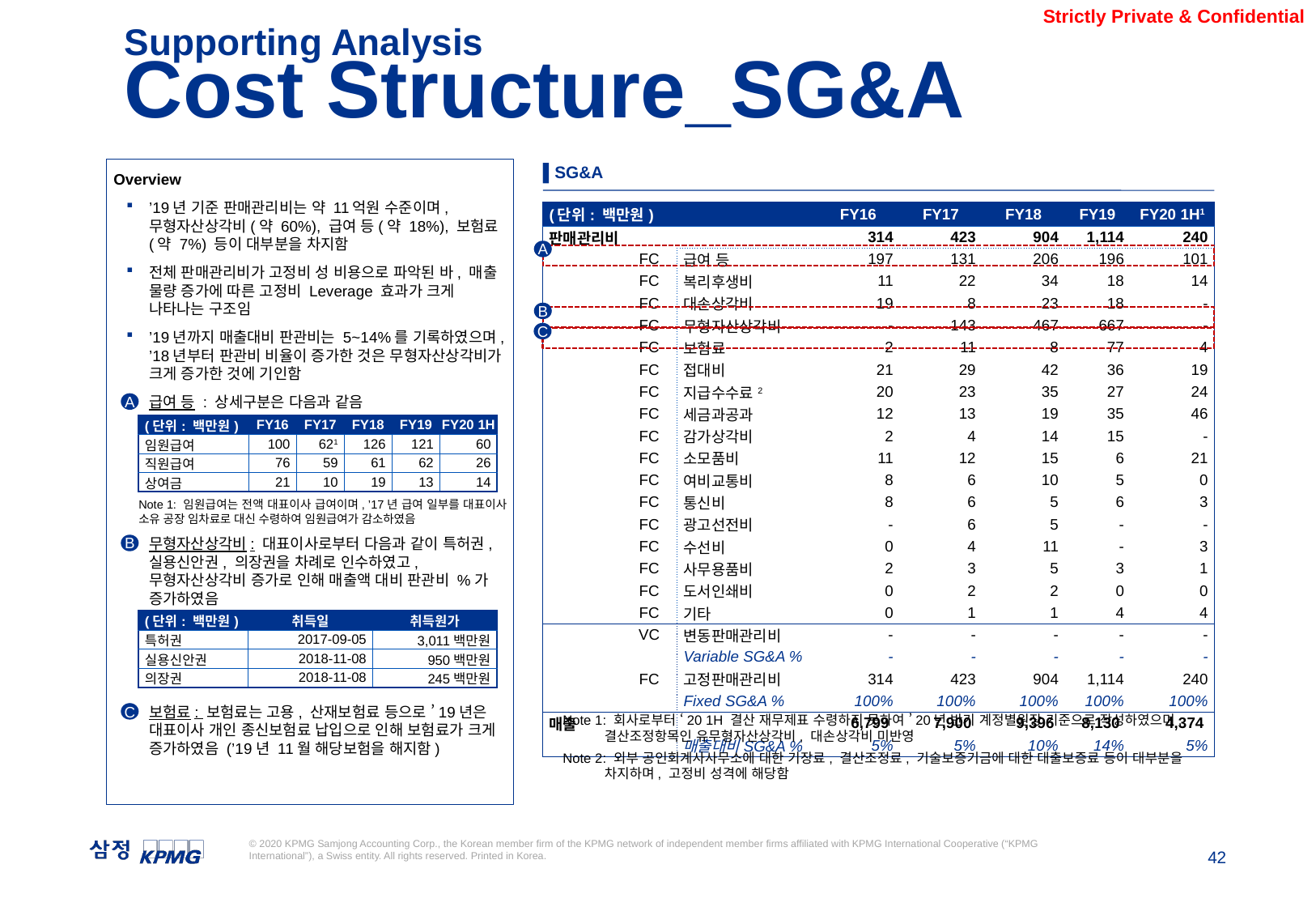

Supporting Analysis
Cost Structure_SG&A
▌SG&A

Overview
’19년 기준 판매관리비는 약 11억원 수준이며, 무형자산상각비(약 60%), 급여 등(약 18%), 보험료(약 7%) 등이 대부분을 차지함
전체 판매관리비가 고정비 성 비용으로 파악된 바, 매출 물량 증가에 따른 고정비 Leverage 효과가 크게 나타나는 구조임
’19년까지 매출대비 판관비는 5~14%를 기록하였으며, ’18년부터 판관비 비율이 증가한 것은 무형자산상각비가 크게 증가한 것에 기인함
급여 등 : 상세구분은 다음과 같음

무형자산상각비: 대표이사로부터 다음과 같이 특허권, 실용신안권, 의장권을 차례로 인수하였고, 무형자산상각비 증가로 인해 매출액 대비 판관비 %가 증가하였음

보험료: 보험료는 고용, 산재보험료 등으로 ’19년은 대표이사 개인 종신보험료 납입으로 인해 보험료가 크게 증가하였음 (’19년 11월 해당보험을 해지함)

| (단위: 백만원) |  |  | FY16 | FY17 | FY18 | FY19 | FY20 1H1 |
| --- | --- | --- | --- | --- | --- | --- | --- |
| 판매관리비 |  |  | 314 | 423 | 904 | 1,114 | 240 |
|  | FC | 급여 등 | 197 | 131 | 206 | 196 | 101 |
|  | FC | 복리후생비 | 11 | 22 | 34 | 18 | 14 |
|  | FC | 대손상각비 | 19 | 8 | 23 | 18 | - |
|  | FC | 무형자산상각비 | - | 143 | 467 | 667 | - |
|  | FC | 보험료 | 2 | 11 | 8 | 77 | 4 |
|  | FC | 접대비 | 21 | 29 | 42 | 36 | 19 |
|  | FC | 지급수수료2 | 20 | 23 | 35 | 27 | 24 |
|  | FC | 세금과공과 | 12 | 13 | 19 | 35 | 46 |
|  | FC | 감가상각비 | 2 | 4 | 14 | 15 | - |
|  | FC | 소모품비 | 11 | 12 | 15 | 6 | 21 |
|  | FC | 여비교통비 | 8 | 6 | 10 | 5 | 0 |
|  | FC | 통신비 | 8 | 6 | 5 | 6 | 3 |
|  | FC | 광고선전비 | - | 6 | 5 | - | - |
|  | FC | 수선비 | 0 | 4 | 11 | - | 3 |
|  | FC | 사무용품비 | 2 | 3 | 5 | 3 | 1 |
|  | FC | 도서인쇄비 | 0 | 2 | 2 | 0 | 0 |
|  | FC | 기타 | 0 | 1 | 1 | 4 | 4 |
|  | VC | 변동판매관리비 | - | - | - | - | - |
|  |  | Variable SG&A % | - | - | - | - | - |
|  | FC | 고정판매관리비 | 314 | 423 | 904 | 1,114 | 240 |
|  |  | Fixed SG&A % | 100% | 100% | 100% | 100% | 100% |
| 매출 |  |  | 6,799 | 7,900 | 9,396 | 8,130 | 4,374 |
|  |  | 매출대비SG&A % | 5% | 5% | 10% | 14% | 5% |
A

B

C

A
| (단위: 백만원) | FY16 | FY17 | FY18 | FY19 | FY20 1H |
| --- | --- | --- | --- | --- | --- |
| 임원급여 | 100 | 621 | 126 | 121 | 60 |
| 직원급여 | 76 | 59 | 61 | 62 | 26 |
| 상여금 | 21 | 10 | 19 | 13 | 14 |
Note 1: 임원급여는 전액 대표이사 급여이며, ’17년 급여 일부를 대표이사 소유 공장 임차료로 대신 수령하여 임원급여가 감소하였음
B
| (단위: 백만원) | 취득일 | 취득원가 |
| --- | --- | --- |
| 특허권 | 2017-09-05 | 3,011백만원 |
| 실용신안권 | 2018-11-08 | 950백만원 |
| 의장권 | 2018-11-08 | 245백만원 |
C
Note 1: 회사로부터 ‘20 1H 결산 재무제표 수령하지 못하여 ’20년 반기 계정별원장 기준으로 작성하였으며,
          결산조정항목인 유무형자산상각비, 대손상각비 미반영
Note 2: 외부 공인회계사사무소에 대한 기장료, 결산조정료, 기술보증기금에 대한 대출보증료 등이 대부분을
          차지하며, 고정비 성격에 해당함